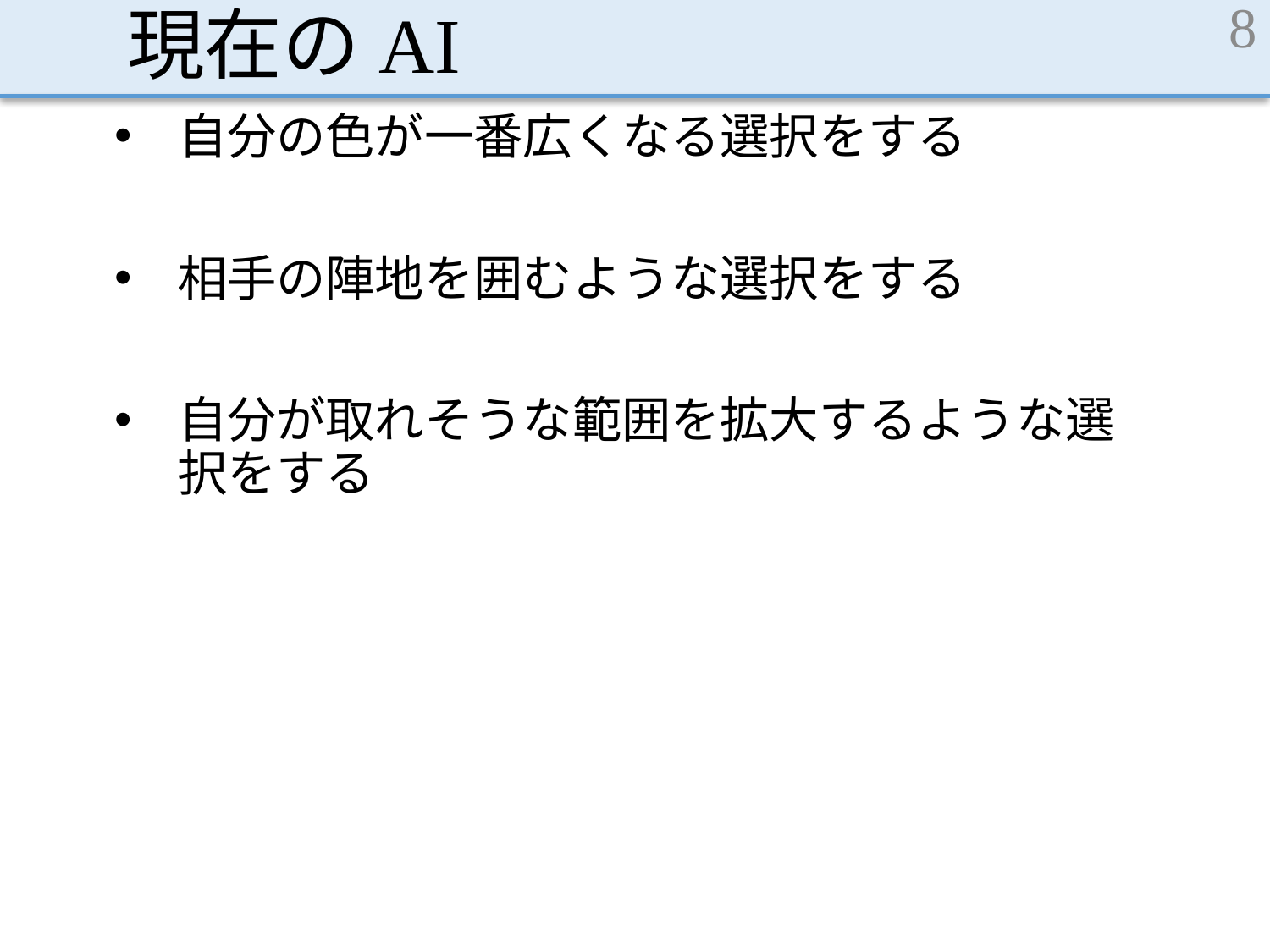

# 現在のAI
8
自分の色が一番広くなる選択をする

相手の陣地を囲むような選択をする

自分が取れそうな範囲を拡大するような選択をする